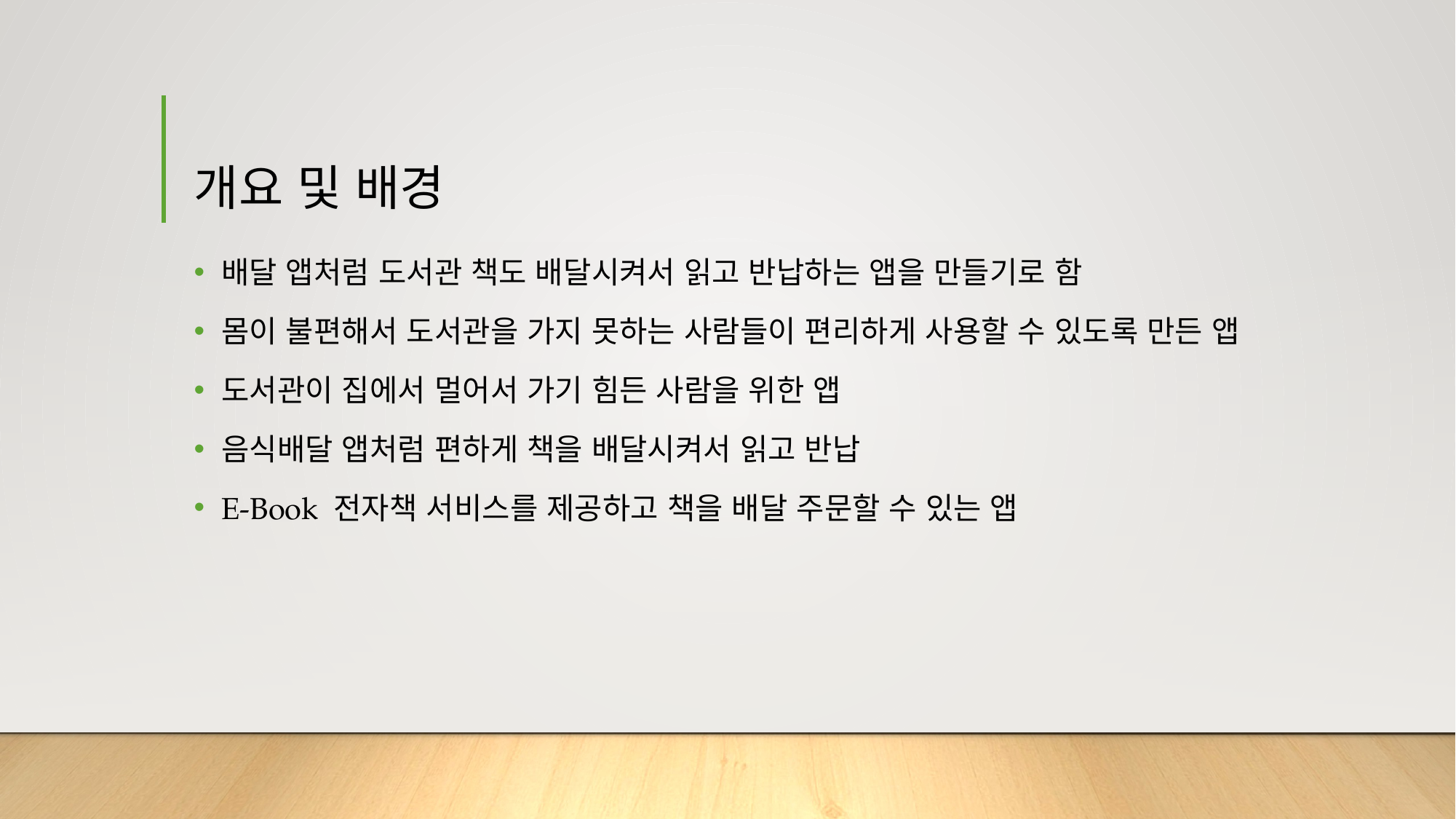

# 개요 및 배경
배달 앱처럼 도서관 책도 배달시켜서 읽고 반납하는 앱을 만들기로 함
몸이 불편해서 도서관을 가지 못하는 사람들이 편리하게 사용할 수 있도록 만든 앱
도서관이 집에서 멀어서 가기 힘든 사람을 위한 앱
음식배달 앱처럼 편하게 책을 배달시켜서 읽고 반납
E-Book 전자책 서비스를 제공하고 책을 배달 주문할 수 있는 앱